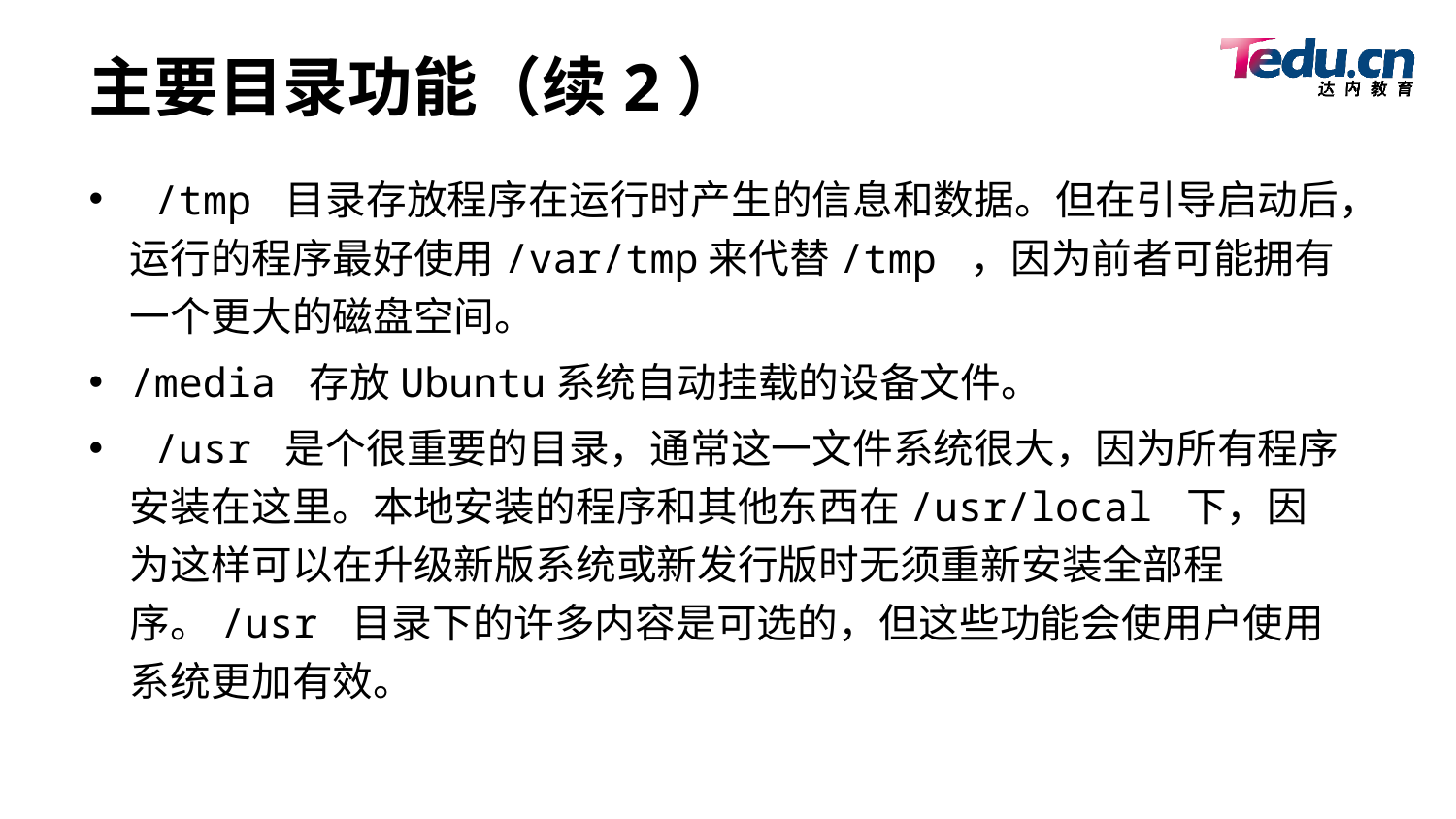

# 主要目录功能（续2）
 /tmp 目录存放程序在运行时产生的信息和数据。但在引导启动后，运行的程序最好使用/var/tmp来代替/tmp ，因为前者可能拥有一个更大的磁盘空间。
/media 存放Ubuntu系统自动挂载的设备文件。
 /usr 是个很重要的目录，通常这一文件系统很大，因为所有程序安装在这里。本地安装的程序和其他东西在/usr/local 下，因为这样可以在升级新版系统或新发行版时无须重新安装全部程序。/usr 目录下的许多内容是可选的，但这些功能会使用户使用系统更加有效。